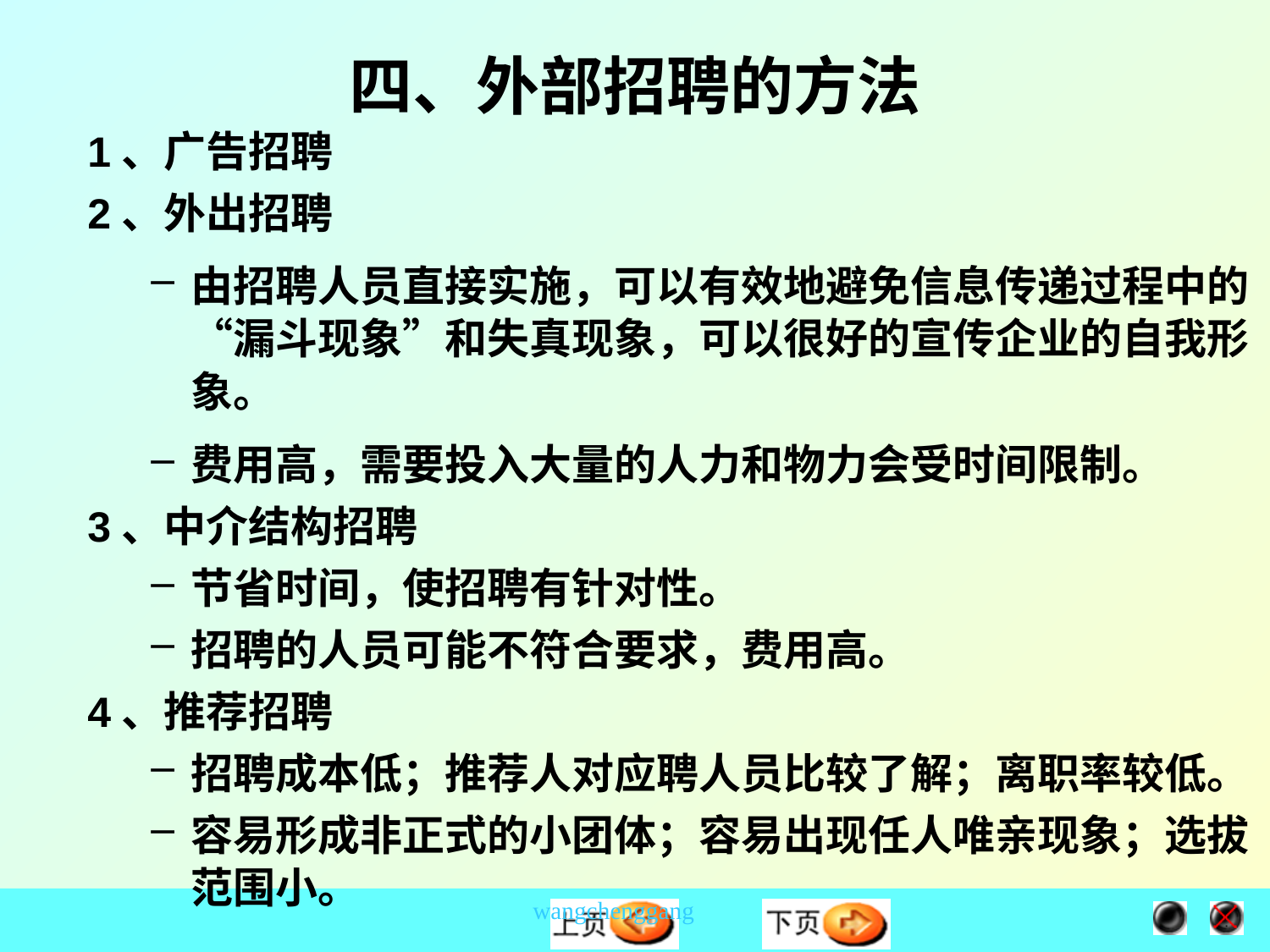

# 四、外部招聘的方法
1、广告招聘
2、外出招聘
由招聘人员直接实施，可以有效地避免信息传递过程中的“漏斗现象”和失真现象，可以很好的宣传企业的自我形象。
费用高，需要投入大量的人力和物力会受时间限制。
3、中介结构招聘
节省时间，使招聘有针对性。
招聘的人员可能不符合要求，费用高。
4、推荐招聘
招聘成本低；推荐人对应聘人员比较了解；离职率较低。
容易形成非正式的小团体；容易出现任人唯亲现象；选拔范围小。
wangchenggang